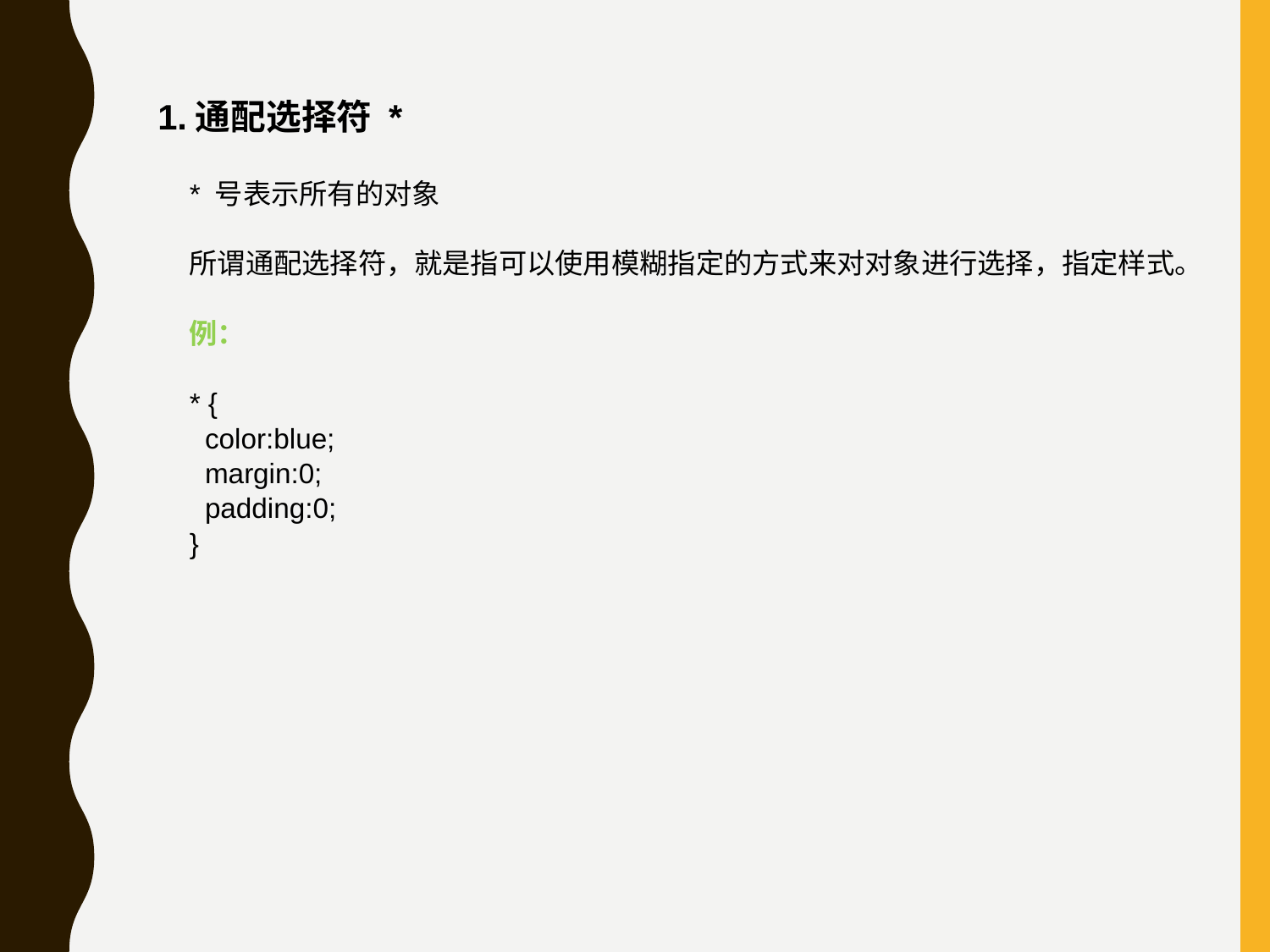

1.通配选择符 *

	* 号表示所有的对象

	所谓通配选择符，就是指可以使用模糊指定的方式来对对象进行选择，指定样式。

	例：

	* {
	  color:blue;
	  margin:0;
	  padding:0;
	}